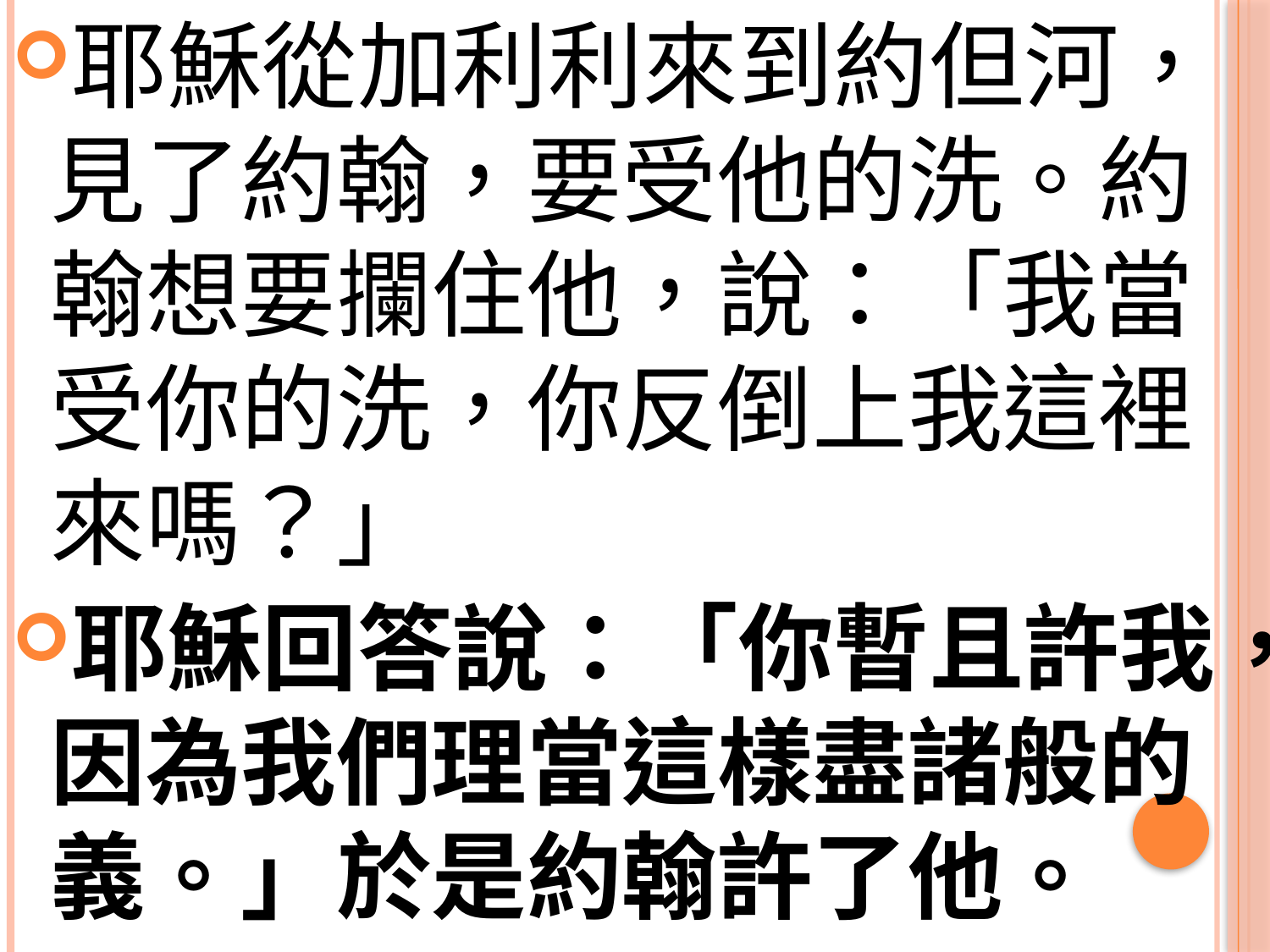

耶穌從加利利來到約但河，見了約翰，要受他的洗。約翰想要攔住他，說：「我當受你的洗，你反倒上我這裡來嗎？」
耶穌回答說：「你暫且許我，因為我們理當這樣盡諸般的義。」於是約翰許了他。